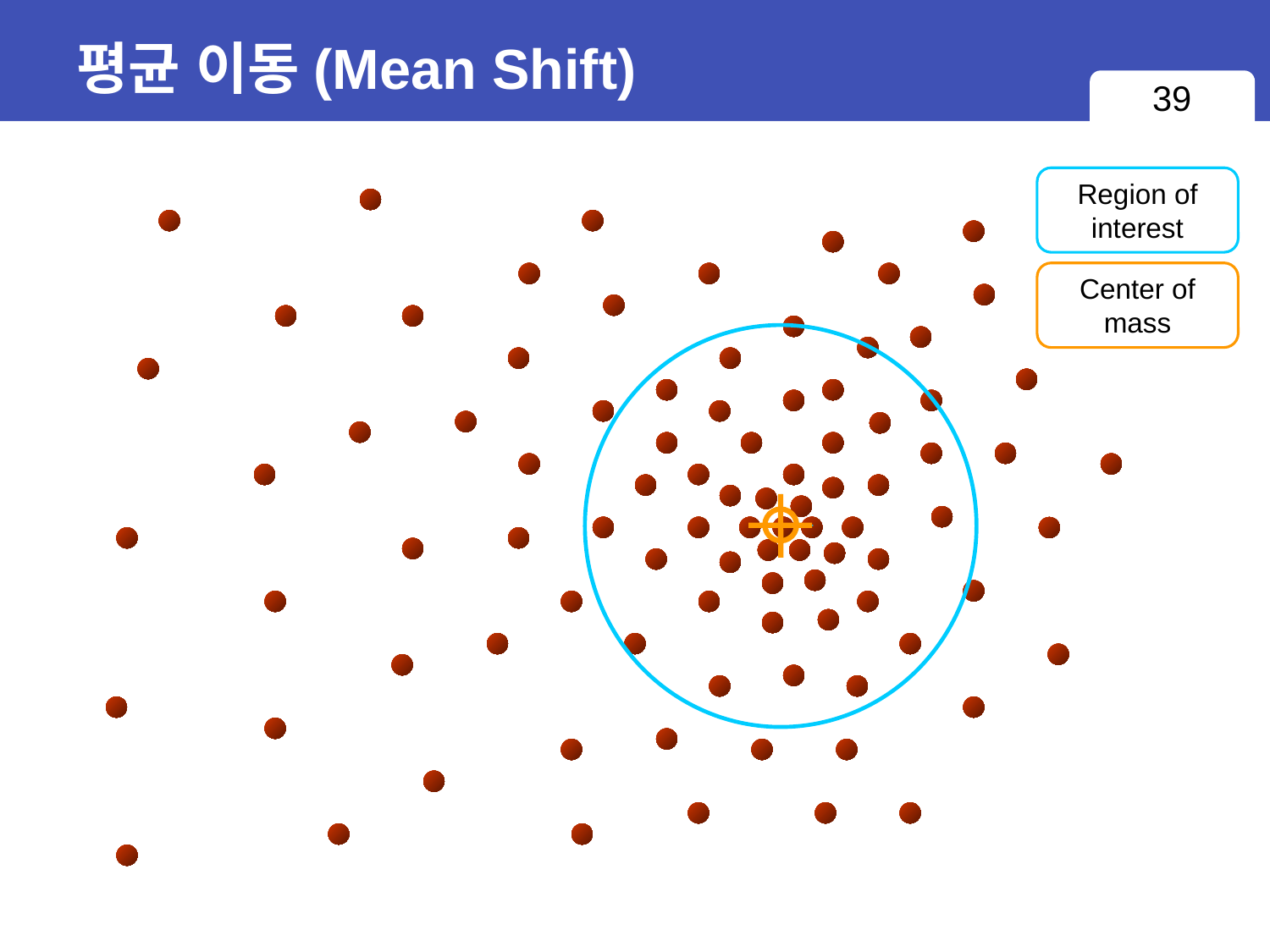

# 평균 이동(Mean Shift)
39
Region of
interest

Center of
mass